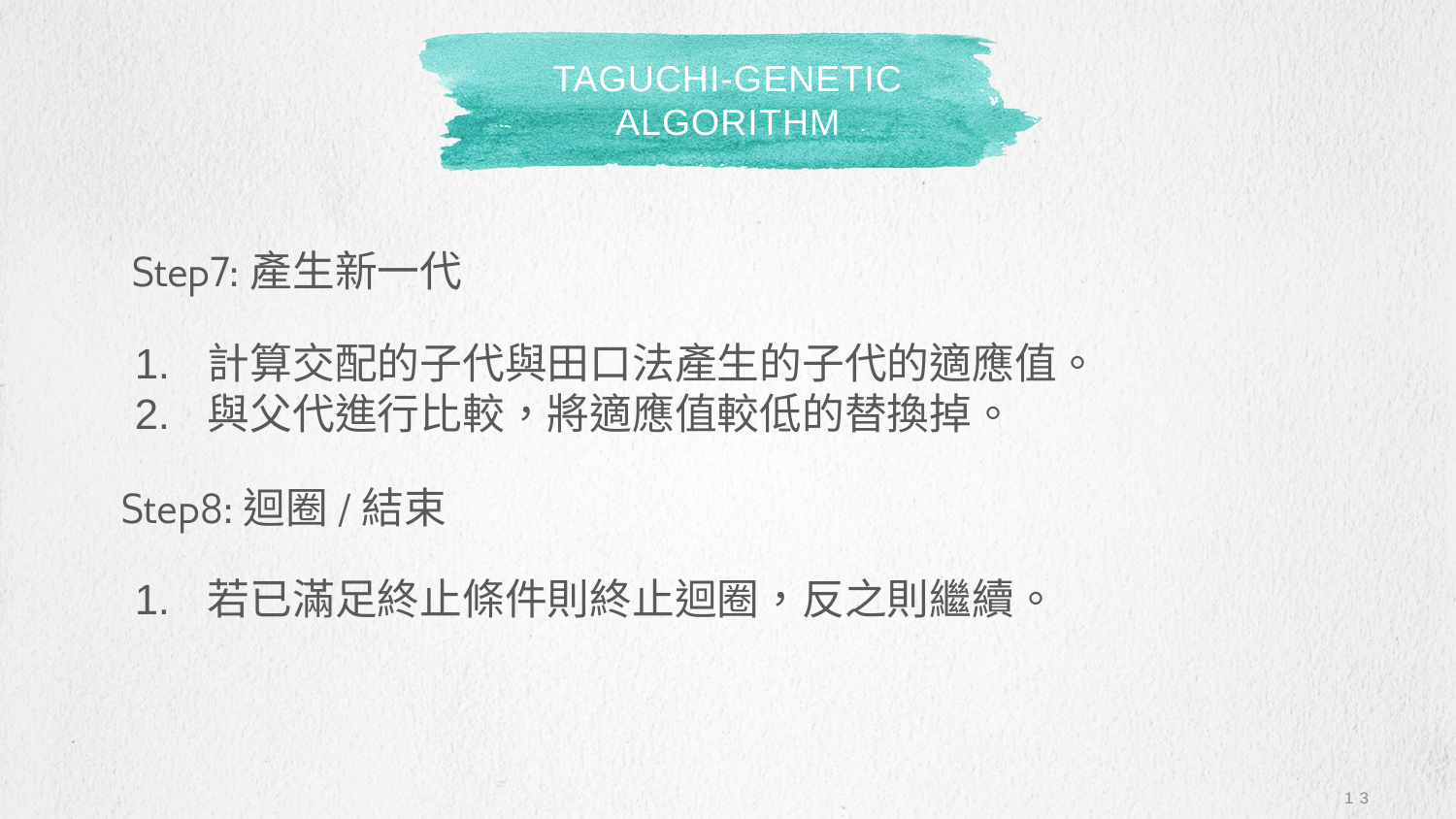

# Taguchi-Genetic Algorithm
Step7:產生新一代
計算交配的子代與田口法產生的子代的適應值。
與父代進行比較，將適應值較低的替換掉。

Step8:迴圈/結束
若已滿足終止條件則終止迴圈，反之則繼續。
13